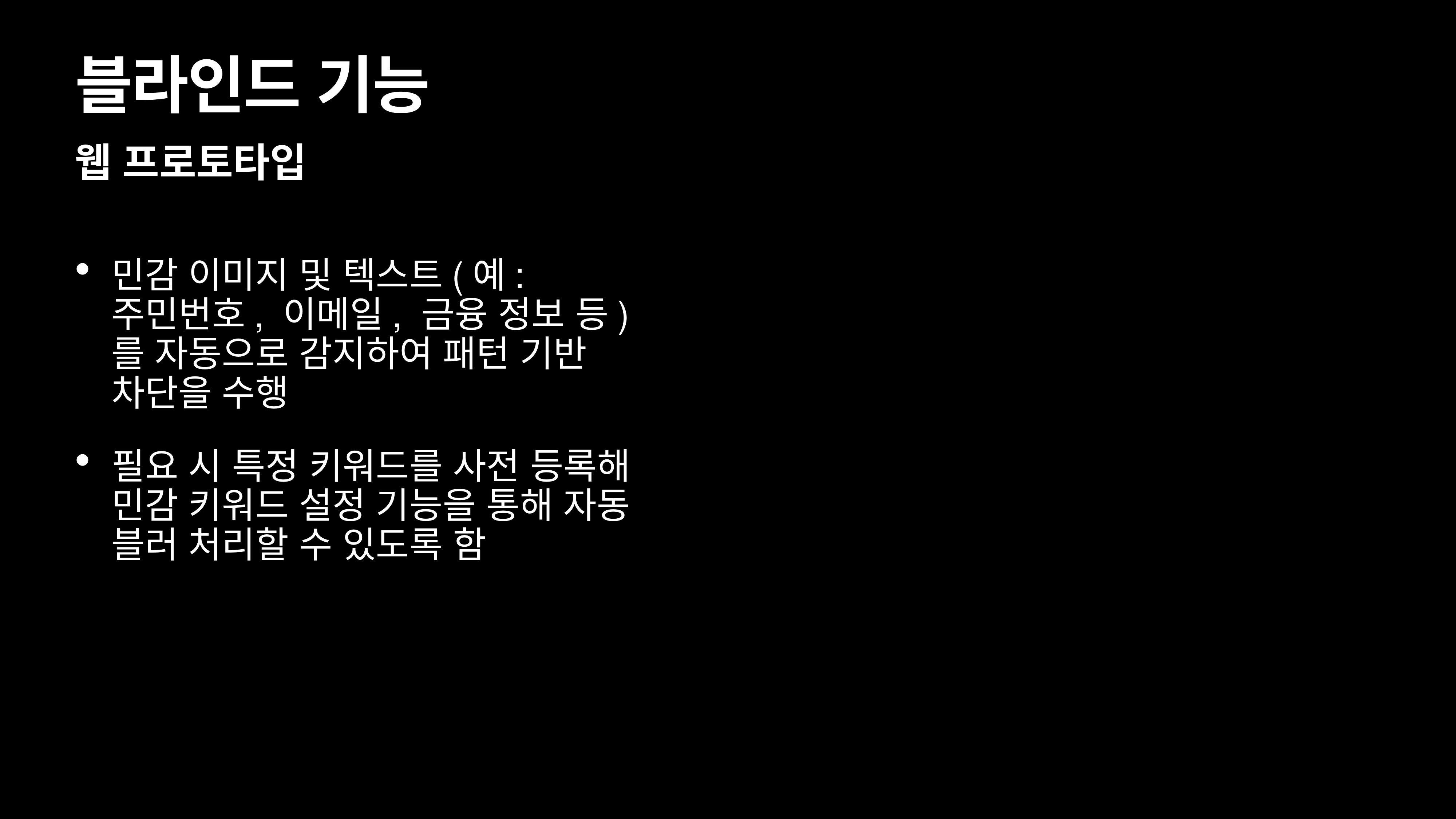

# 블라인드 기능
웹 프로토타입
민감 이미지 및 텍스트(예: 주민번호, 이메일, 금융 정보 등)를 자동으로 감지하여 패턴 기반 차단을 수행
필요 시 특정 키워드를 사전 등록해 민감 키워드 설정 기능을 통해 자동 블러 처리할 수 있도록 함